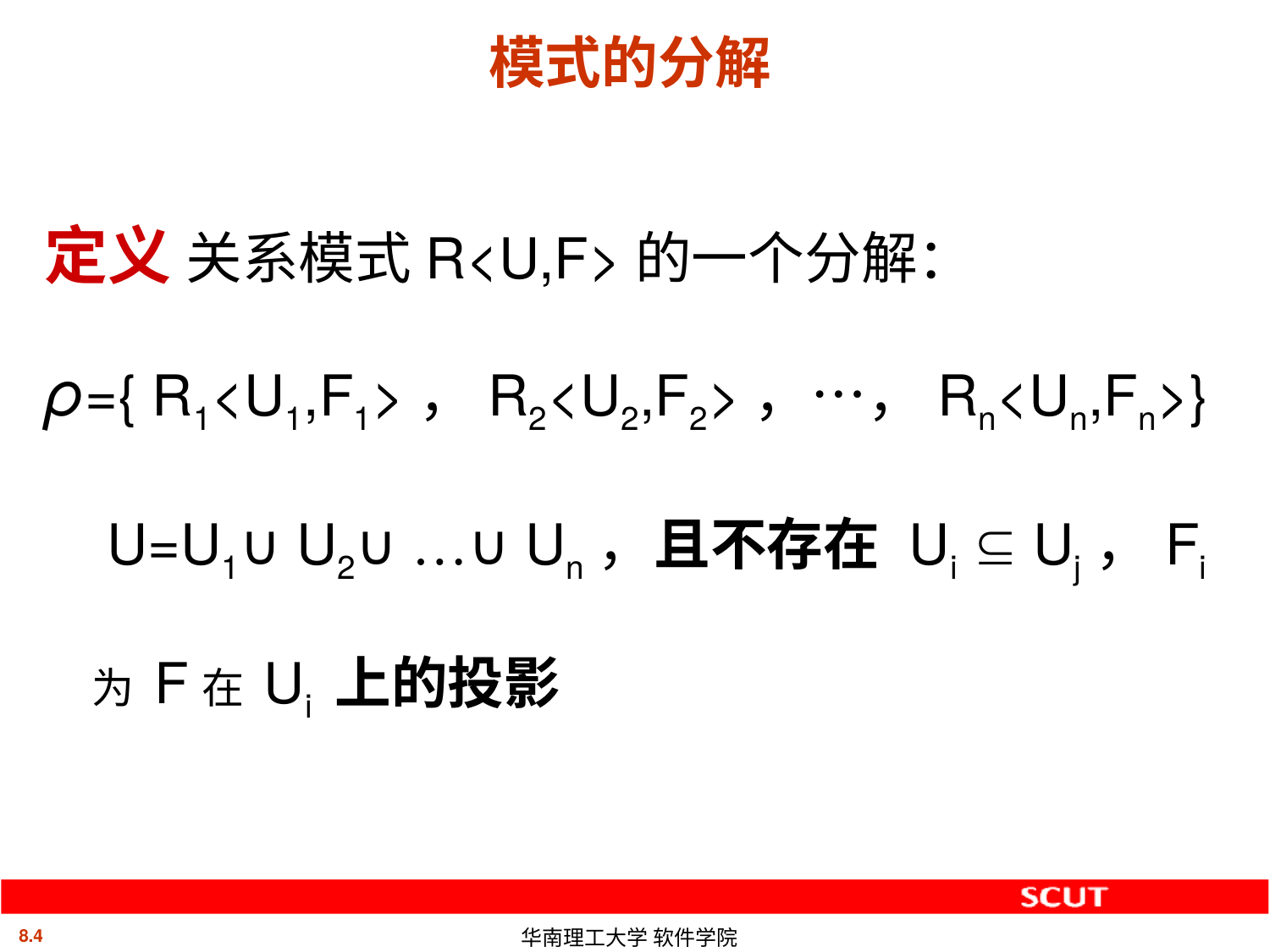

# 模式的分解
定义 关系模式R<U,F>的一个分解：
ρ={ R1<U1,F1>，R2<U2,F2>，…，Rn<Un,Fn>}
    U=U1∪U2∪…∪Un，且不存在  Ui ⊆ Uj，Fi 为 F在 Ui 上的投影